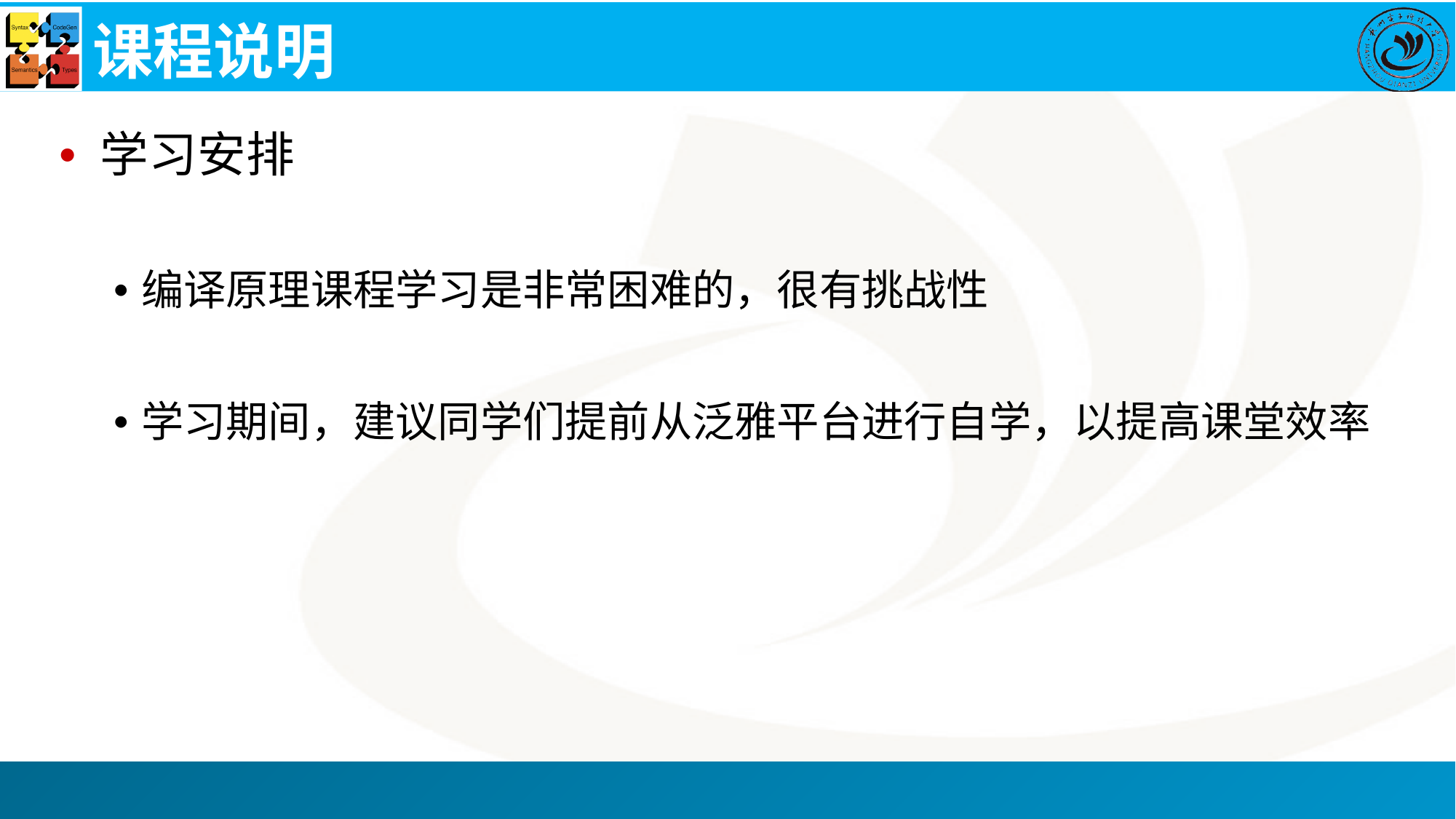

# 课程说明
学习安排

编译原理课程学习是非常困难的，很有挑战性

学习期间，建议同学们提前从泛雅平台进行自学，以提高课堂效率

9